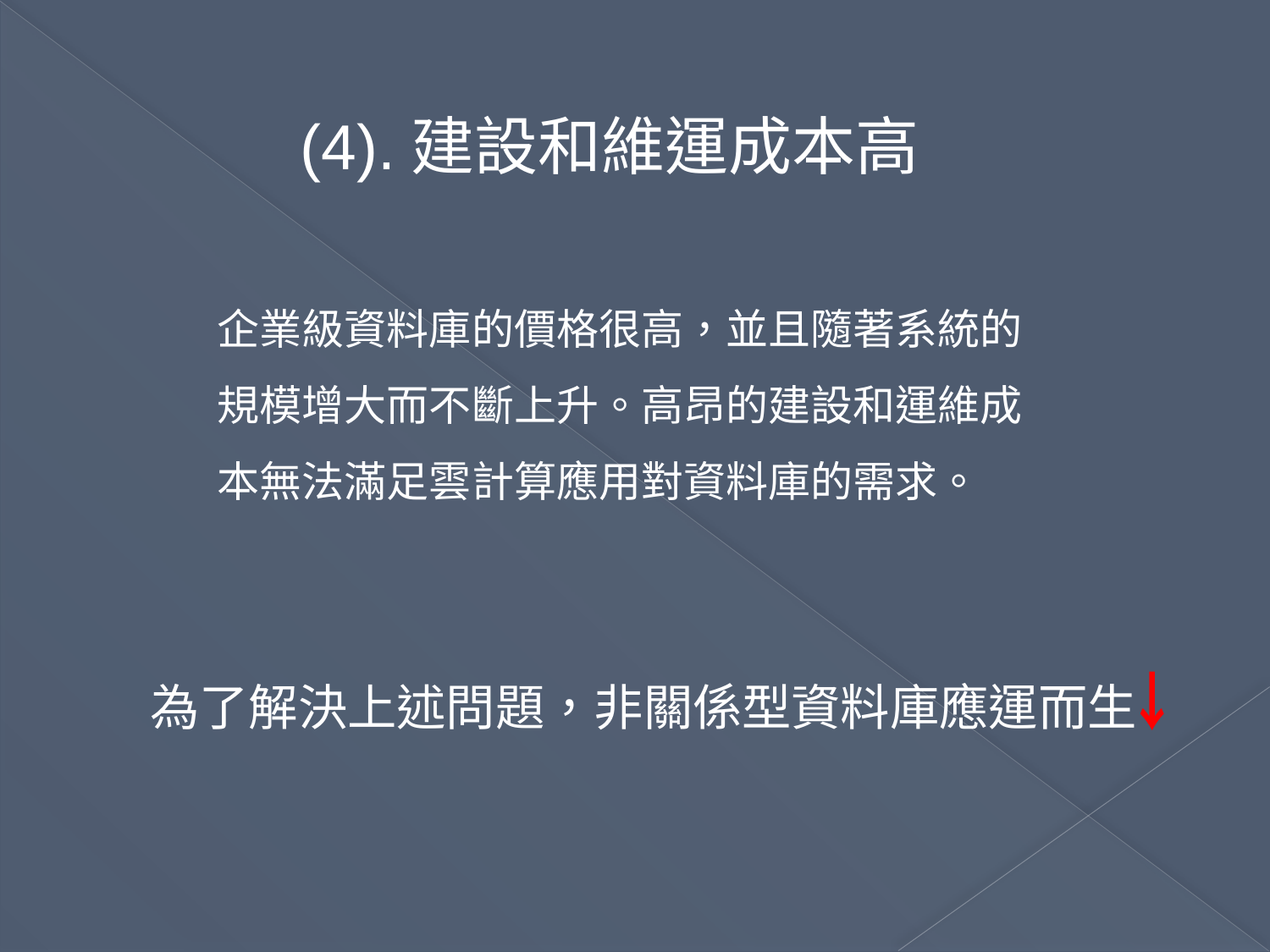

(4).建設和維運成本高
企業級資料庫的價格很高，並且隨著系統的規模增大而不斷上升。高昂的建設和運維成本無法滿足雲計算應用對資料庫的需求。
為了解決上述問題，非關係型資料庫應運而生￬